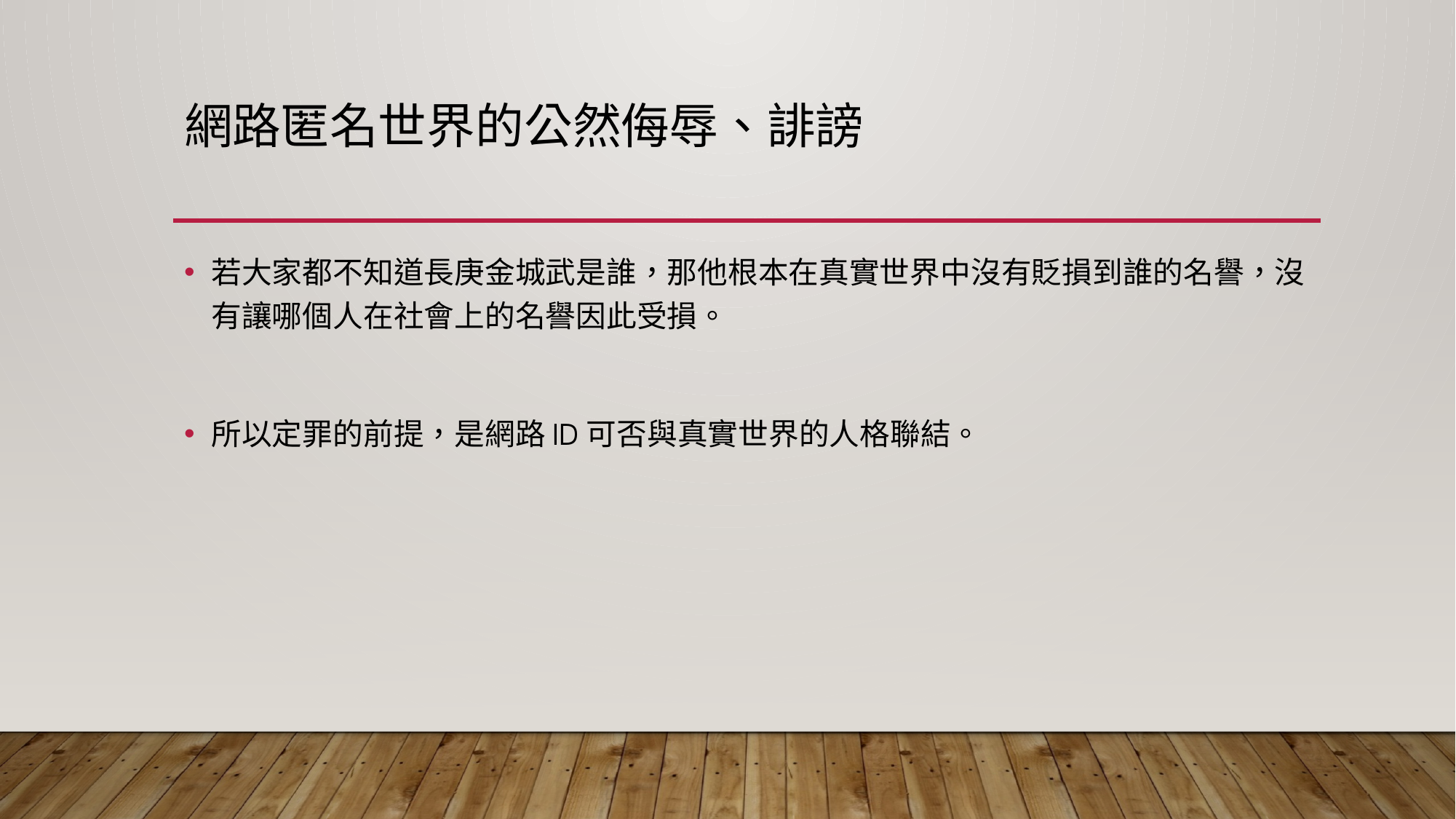

# 網路匿名世界的公然侮辱、誹謗
若大家都不知道長庚金城武是誰，那他根本在真實世界中沒有貶損到誰的名譽，沒有讓哪個人在社會上的名譽因此受損。

所以定罪的前提，是網路ID可否與真實世界的人格聯結。